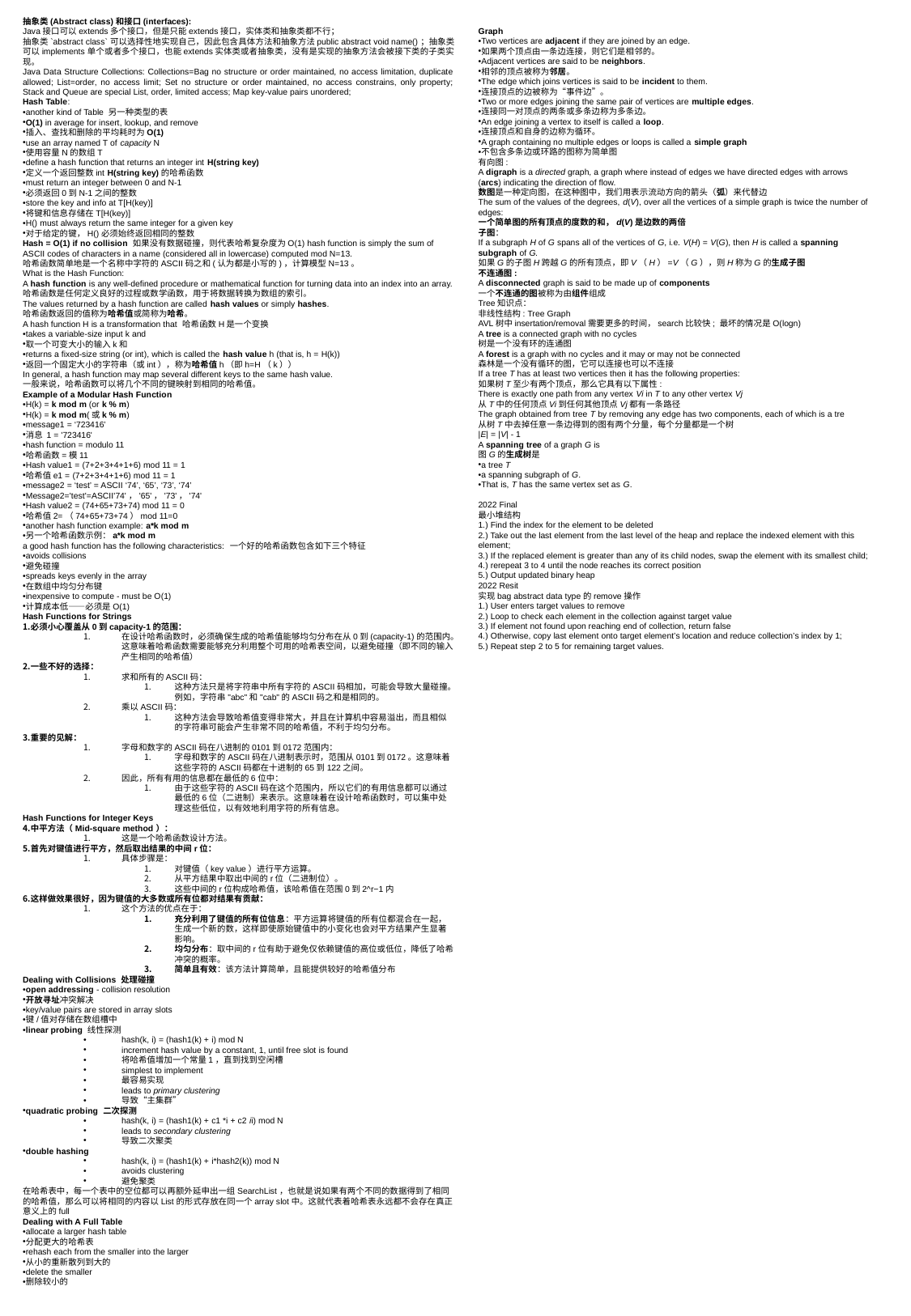

抽象类(Abstract class)和接口(interfaces):
Java接口可以extends多个接口，但是只能extends接口，实体类和抽象类都不行；
抽象类`abstract class`可以选择性地实现自己，因此包含具体方法和抽象方法public abstract void name()；抽象类可以implements单个或者多个接口，也能extends实体类或者抽象类，没有是实现的抽象方法会被接下类的子类实现。
Java Data Structure Collections: Collections=Bag no structure or order maintained, no access limitation, duplicate allowed; List=order, no access limit; Set no structure or order maintained, no access constrains, only property; Stack and Queue are special List, order, limited access; Map key-value pairs unordered;
Hash Table:
another kind of Table 另一种类型的表
O(1) in average for insert, lookup, and remove
插入、查找和删除的平均耗时为O(1)
use an array named T of capacity N
使用容量N的数组T
define a hash function that returns an integer int H(string key)
定义一个返回整数int H(string key)的哈希函数
must return an integer between 0 and N-1
必须返回0到N-1之间的整数
store the key and info at T[H(key)]
将键和信息存储在T[H(key)]
H() must always return the same integer for a given key
对于给定的键，H()必须始终返回相同的整数
Hash = O(1) if no collision 如果没有数据碰撞，则代表哈希复杂度为O(1) hash function is simply the sum of ASCII codes of characters in a name (considered all in lowercase) computed mod N=13.
哈希函数简单地是一个名称中字符的ASCII码之和(认为都是小写的)，计算模型N=13。
What is the Hash Function:
A hash function is any well-defined procedure or mathematical function for turning data into an index into an array.
哈希函数是任何定义良好的过程或数学函数，用于将数据转换为数组的索引。
The values returned by a hash function are called hash values or simply hashes.
哈希函数返回的值称为哈希值或简称为哈希。
A hash function H is a transformation that 哈希函数H是一个变换
takes a variable-size input k and
取一个可变大小的输入k和
returns a fixed-size string (or int), which is called the hash value h (that is, h = H(k))
返回一个固定大小的字符串（或int），称为哈希值h（即h=H（k））
In general, a hash function may map several different keys to the same hash value.
一般来说，哈希函数可以将几个不同的键映射到相同的哈希值。
Example of a Modular Hash Function
H(k) = k mod m (or k % m)
H(k) = k mod m(或k % m)
message1 = ‘723416’
消息 1 = '723416'
hash function = modulo 11
哈希函数=模11
Hash value1 = (7+2+3+4+1+6) mod 11 = 1
哈希值e1 = (7+2+3+4+1+6) mod 11 = 1
message2 = ‘test’ = ASCII ‘74’, ‘65’, ‘73’, ‘74’
Message2='test'=ASCII'74'，'65'，'73'，'74'
Hash value2 = (74+65+73+74) mod 11 = 0
哈希值2=（74+65+73+74）mod 11=0
another hash function example: a*k mod m
另一个哈希函数示例：a*k mod m
a good hash function has the following characteristics: 一个好的哈希函数包含如下三个特征
avoids collisions
避免碰撞
spreads keys evenly in the array
在数组中均匀分布键
inexpensive to compute - must be O(1)
计算成本低——必须是O(1)
Hash Functions for Strings
必须小心覆盖从0到capacity-1的范围：
在设计哈希函数时，必须确保生成的哈希值能够均匀分布在从0到(capacity-1)的范围内。这意味着哈希函数需要能够充分利用整个可用的哈希表空间，以避免碰撞（即不同的输入产生相同的哈希值）
一些不好的选择：
求和所有的ASCII码：
这种方法只是将字符串中所有字符的ASCII码相加，可能会导致大量碰撞。例如，字符串"abc"和"cab"的ASCII码之和是相同的。
乘以ASCII码：
这种方法会导致哈希值变得非常大，并且在计算机中容易溢出，而且相似的字符串可能会产生非常不同的哈希值，不利于均匀分布。
重要的见解：
字母和数字的ASCII码在八进制的0101到0172范围内：
字母和数字的ASCII码在八进制表示时，范围从0101到0172。这意味着这些字符的ASCII码都在十进制的65到122之间。
因此，所有有用的信息都在最低的6位中：
由于这些字符的ASCII码在这个范围内，所以它们的有用信息都可以通过最低的6位（二进制）来表示。这意味着在设计哈希函数时，可以集中处理这些低位，以有效地利用字符的所有信息。
Hash Functions for Integer Keys
中平方法（Mid-square method）：
这是一个哈希函数设计方法。
首先对键值进行平方，然后取出结果的中间r位：
具体步骤是：
对键值（key value）进行平方运算。
从平方结果中取出中间的r位（二进制位）。
这些中间的r位构成哈希值，该哈希值在范围0到2^r−1内
这样做效果很好，因为键值的大多数或所有位都对结果有贡献：
这个方法的优点在于：
充分利用了键值的所有位信息：平方运算将键值的所有位都混合在一起，生成一个新的数，这样即使原始键值中的小变化也会对平方结果产生显著影响。
均匀分布：取中间的r位有助于避免仅依赖键值的高位或低位，降低了哈希冲突的概率。
简单且有效：该方法计算简单，且能提供较好的哈希值分布
Dealing with Collisions 处理碰撞
open addressing - collision resolution
开放寻址冲突解决
key/value pairs are stored in array slots
键/值对存储在数组槽中
linear probing 线性探测
hash(k, i) = (hash1(k) + i) mod N
increment hash value by a constant, 1, until free slot is found
将哈希值增加一个常量1，直到找到空闲槽
simplest to implement
最容易实现
leads to primary clustering
导致“主集群”
quadratic probing 二次探测
hash(k, i) = (hash1(k) + c1 *i + c2 ii) mod N
leads to secondary clustering
导致二次聚类
double hashing
hash(k, i) = (hash1(k) + i*hash2(k)) mod N
avoids clustering
避免聚类
在哈希表中，每一个表中的空位都可以再额外延申出一组SearchList，也就是说如果有两个不同的数据得到了相同的哈希值，那么可以将相同的内容以List的形式存放在同一个array slot中。这就代表着哈希表永远都不会存在真正意义上的full
Dealing with A Full Table
allocate a larger hash table
分配更大的哈希表
rehash each from the smaller into the larger
从小的重新散列到大的
delete the smaller
删除较小的
Graph
Two vertices are adjacent if they are joined by an edge.
如果两个顶点由一条边连接，则它们是相邻的。
Adjacent vertices are said to be neighbors.
相邻的顶点被称为邻居。
The edge which joins vertices is said to be incident to them.
连接顶点的边被称为“事件边”。
Two or more edges joining the same pair of vertices are multiple edges.
连接同一对顶点的两条或多条边称为多条边。
An edge joining a vertex to itself is called a loop.
连接顶点和自身的边称为循环。
A graph containing no multiple edges or loops is called a simple graph
不包含多条边或环路的图称为简单图
有向图:
A digraph is a directed graph, a graph where instead of edges we have directed edges with arrows (arcs) indicating the direction of flow.
数图是一种定向图，在这种图中，我们用表示流动方向的箭头（弧）来代替边
The sum of the values of the degrees, d(V), over all the vertices of a simple graph is twice the number of edges:
一个简单图的所有顶点的度数的和，d(V)是边数的两倍
子图：
If a subgraph H of G spans all of the vertices of G, i.e. V(H) = V(G), then H is called a spanning subgraph of G.
如果G的子图H跨越G的所有顶点，即V（H）=V（G），则H称为G的生成子图
不连通图:
A disconnected graph is said to be made up of components
一个不连通的图被称为由组件组成
Tree知识点：
非线性结构: Tree Graph
AVL树中insertation/removal需要更多的时间，search比较快; 最坏的情况是O(logn)
A tree is a connected graph with no cycles
树是一个没有环的连通图
A forest is a graph with no cycles and it may or may not be connected
森林是一个没有循环的图，它可以连接也可以不连接
If a tree T has at least two vertices then it has the following properties:
如果树T至少有两个顶点，那么它具有以下属性:
There is exactly one path from any vertex Vi in T to any other vertex Vj
从T中的任何顶点Vi到任何其他顶点Vj都有一条路径
The graph obtained from tree T by removing any edge has two components, each of which is a tre
从树T中去掉任意一条边得到的图有两个分量，每个分量都是一个树
|E| = |V| - 1
A spanning tree of a graph G is
图G的生成树是
a tree T
a spanning subgraph of G.
That is, T has the same vertex set as G.

2022 Final
最小堆结构
1.) Find the index for the element to be deleted
2.) Take out the last element from the last level of the heap and replace the indexed element with this element;
3.) If the replaced element is greater than any of its child nodes, swap the element with its smallest child;
4.) rerepeat 3 to 4 until the node reaches its correct position
5.) Output updated binary heap
2022 Resit
实现bag abstract data type的remove操作
1.) User enters target values to remove
2.) Loop to check each element in the collection against target value
3.) If element not found upon reaching end of collection, return false
4.) Otherwise, copy last element onto target element’s location and reduce collection’s index by 1;
5.) Repeat step 2 to 5 for remaining target values.